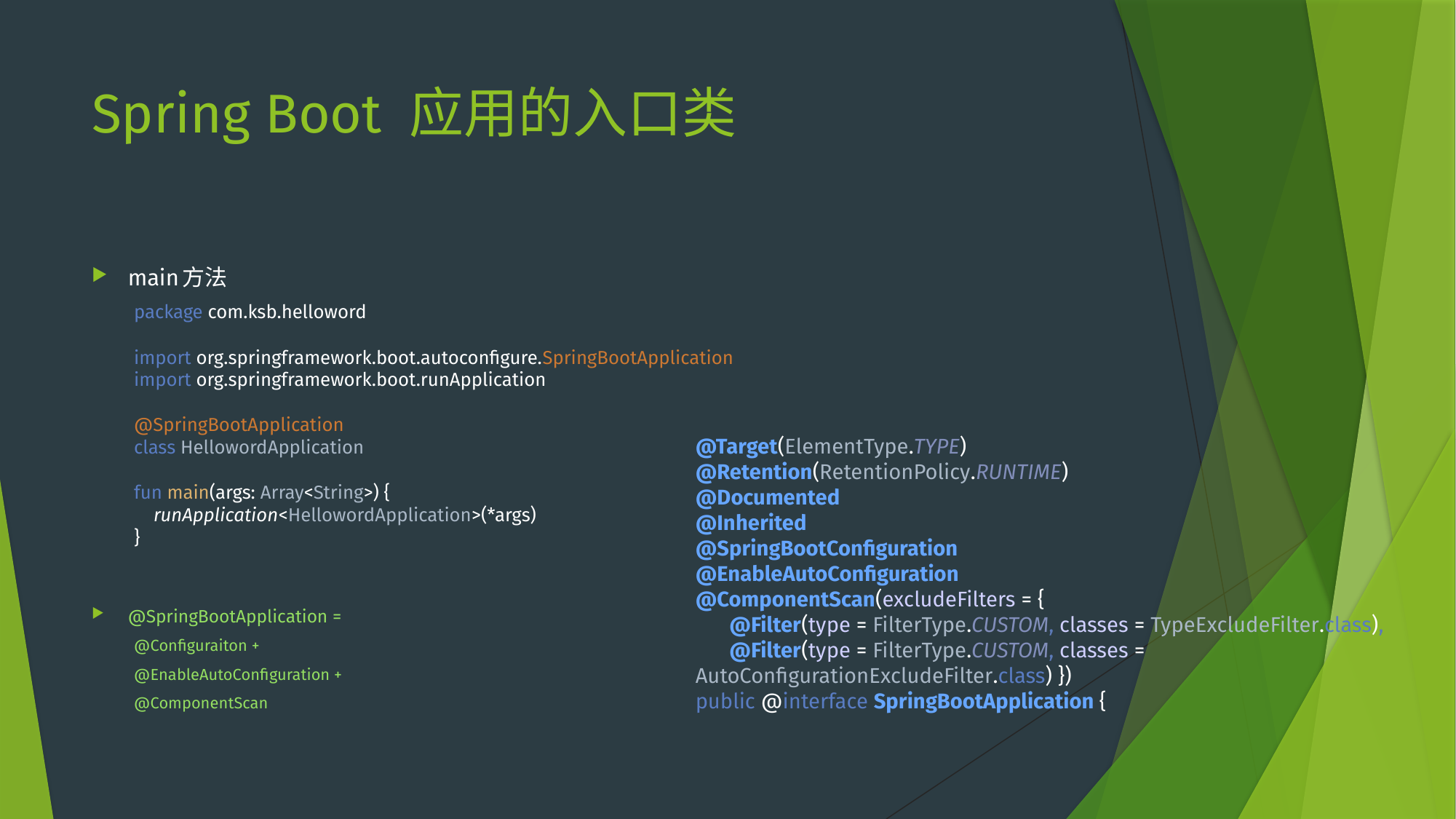

# Spring Boot 应用的入口类
main方法
package com.ksb.helloword
import org.springframework.boot.autoconfigure.SpringBootApplication
import org.springframework.boot.runApplication
@SpringBootApplication
class HellowordApplication
fun main(args: Array<String>) {
    runApplication<HellowordApplication>(*args)
}
@SpringBootApplication =
@Configuraiton +
@EnableAutoConfiguration +
@ComponentScan
@Target(ElementType.TYPE)
@Retention(RetentionPolicy.RUNTIME)
@Documented
@Inherited
@SpringBootConfiguration
@EnableAutoConfiguration
@ComponentScan(excludeFilters = {
      @Filter(type = FilterType.CUSTOM, classes = TypeExcludeFilter.class),
      @Filter(type = FilterType.CUSTOM, classes = AutoConfigurationExcludeFilter.class) })
public @interface SpringBootApplication {